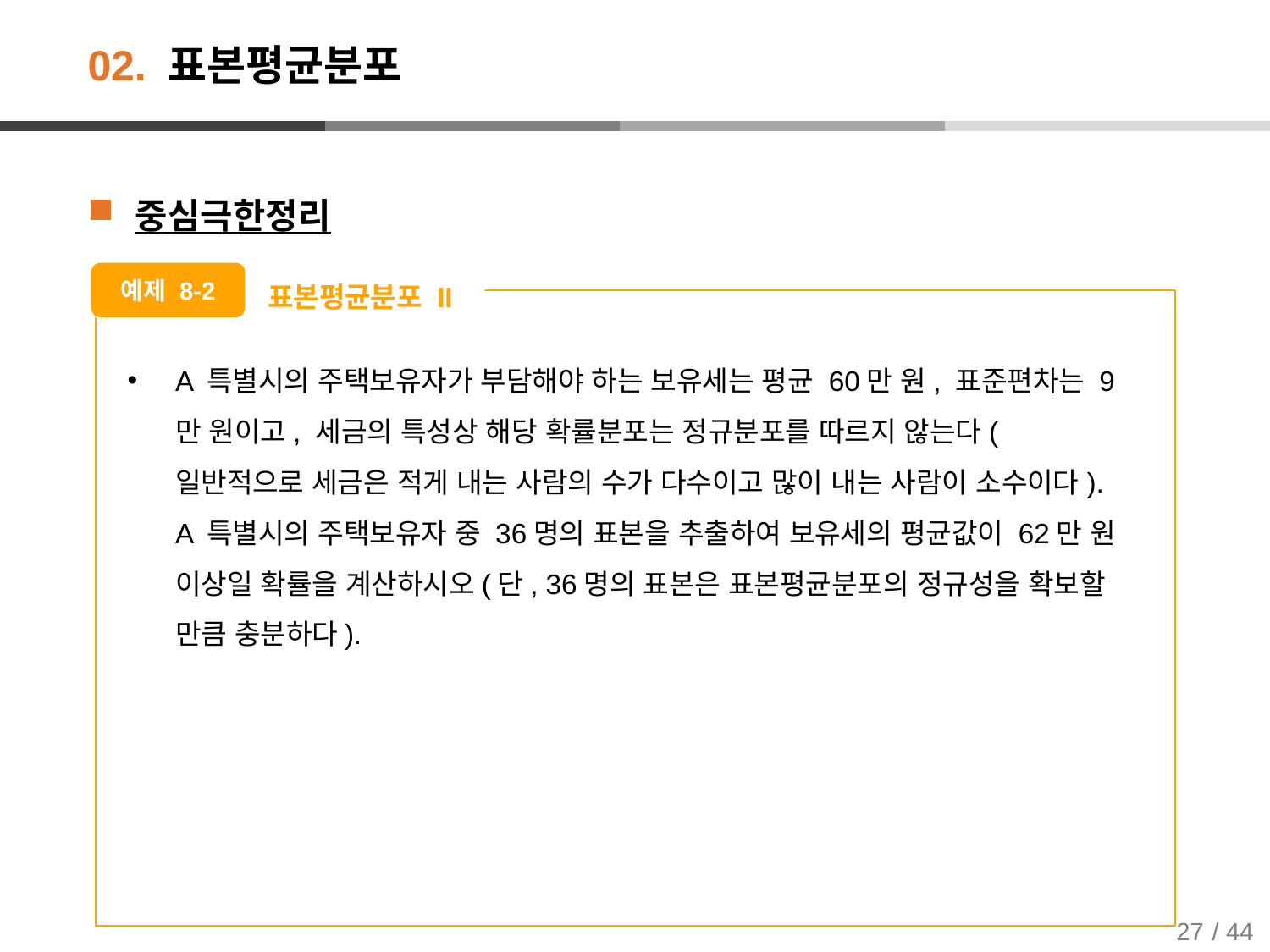

# 02. 표본평균분포
중심극한정리
표본평균분포 II

예제 8-2

A 특별시의 주택보유자가 부담해야 하는 보유세는 평균 60만 원, 표준편차는 9만 원이고, 세금의 특성상 해당 확률분포는 정규분포를 따르지 않는다(일반적으로 세금은 적게 내는 사람의 수가 다수이고 많이 내는 사람이 소수이다). A 특별시의 주택보유자 중 36명의 표본을 추출하여 보유세의 평균값이 62만 원 이상일 확률을 계산하시오(단, 36명의 표본은 표본평균분포의 정규성을 확보할 만큼 충분하다).